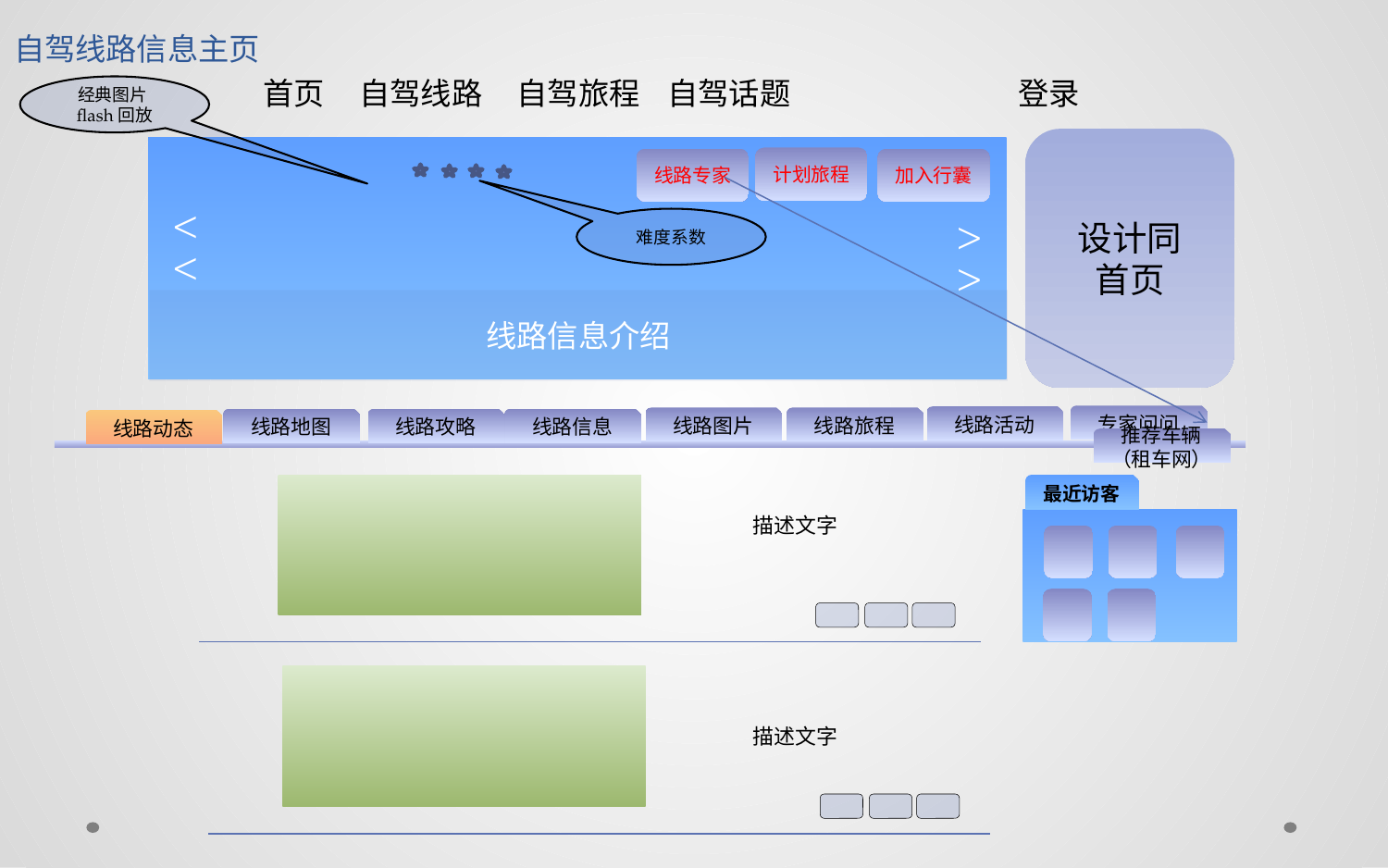

# 自驾线路信息主页
首页     自驾线路     自驾旅程    自驾话题                                 登录
经典图片flash回放
设计同
首页

计划旅程
线路专家
加入行囊

难度系数
<<
>>
线路信息介绍
专家问问
线路活动
线路图片
线路旅程
线路地图
线路信息
线路攻略
线路动态
推荐车辆（租车网）

最近访客

描述文字

描述文字